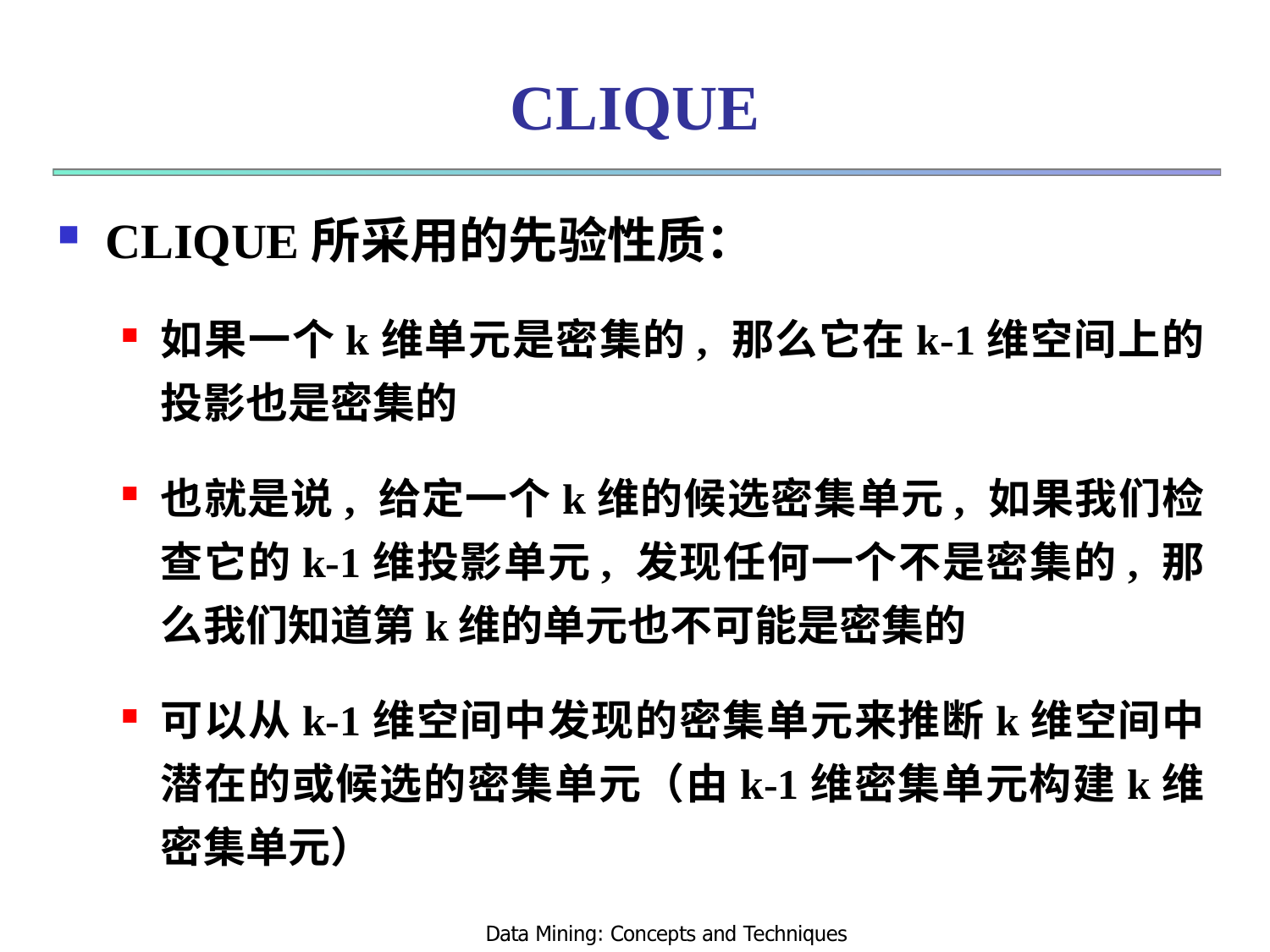

# CLIQUE
CLIQUE所采用的先验性质：
如果一个k维单元是密集的, 那么它在k-1维空间上的投影也是密集的
也就是说, 给定一个k维的候选密集单元, 如果我们检查它的k-1维投影单元, 发现任何一个不是密集的, 那么我们知道第k维的单元也不可能是密集的
可以从k-1维空间中发现的密集单元来推断k维空间中潜在的或候选的密集单元（由k-1维密集单元构建k维密集单元）
Data Mining: Concepts and Techniques
95